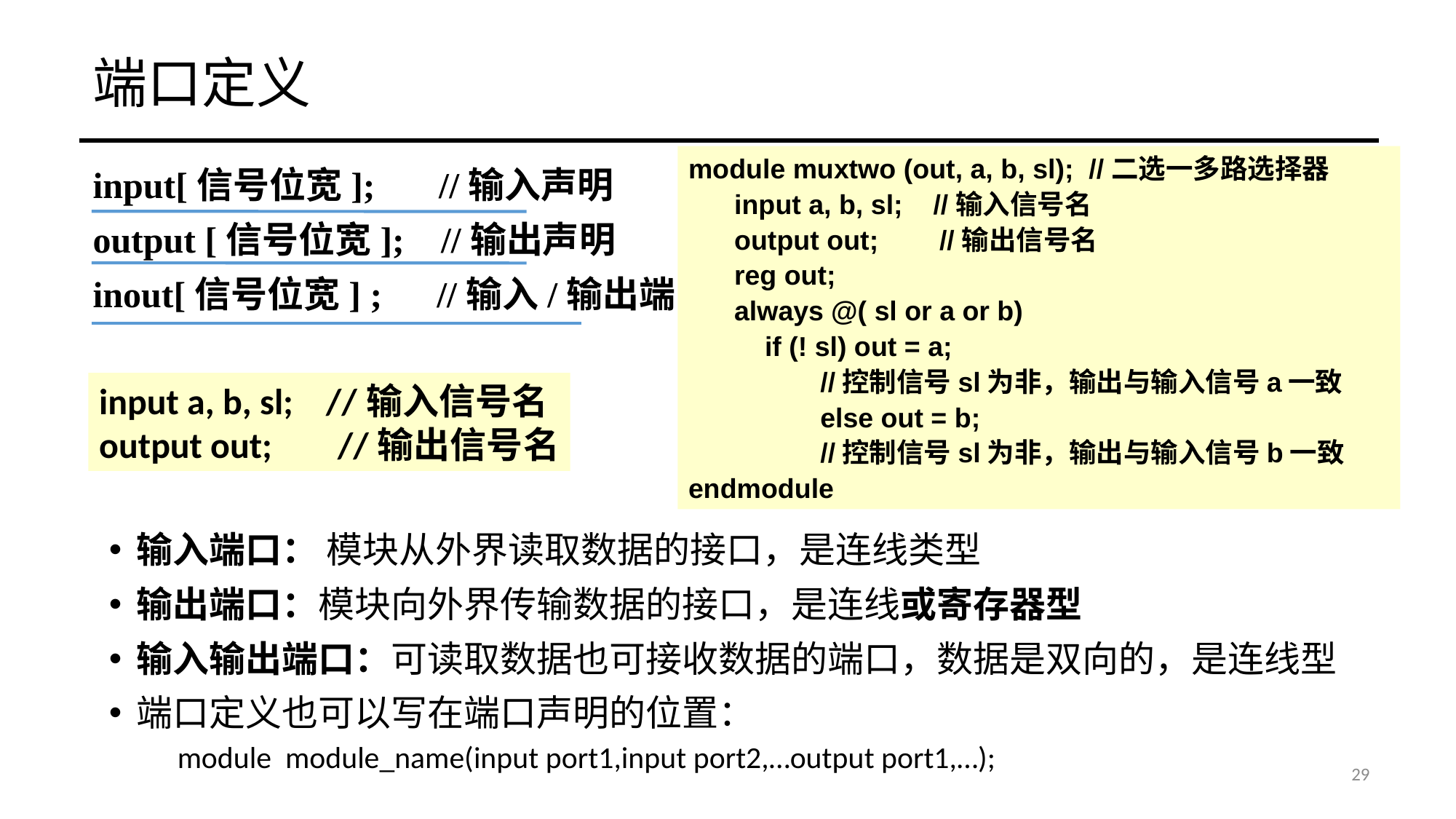

# 端口定义
module muxtwo (out, a, b, sl);  //二选一多路选择器
      input a, b, sl;    //输入信号名
      output out;        //输出信号名
      reg out;
      always @( sl or a or b)
          if (! sl) out = a;
	   //控制信号sl为非，输出与输入信号a一致
  	   else out = b;
	   //控制信号sl为非，输出与输入信号b一致
endmodule
input[信号位宽];       //输入声明
output [信号位宽];    //输出声明
inout[信号位宽] ;      //输入/输出端口

input a, b, sl;    //输入信号名
output out;        //输出信号名
输入端口： 模块从外界读取数据的接口，是连线类型
输出端口：模块向外界传输数据的接口，是连线或寄存器型
输入输出端口：可读取数据也可接收数据的端口，数据是双向的，是连线型
端口定义也可以写在端口声明的位置：
  module  module_name(input port1,input port2,…output port1,…);
29